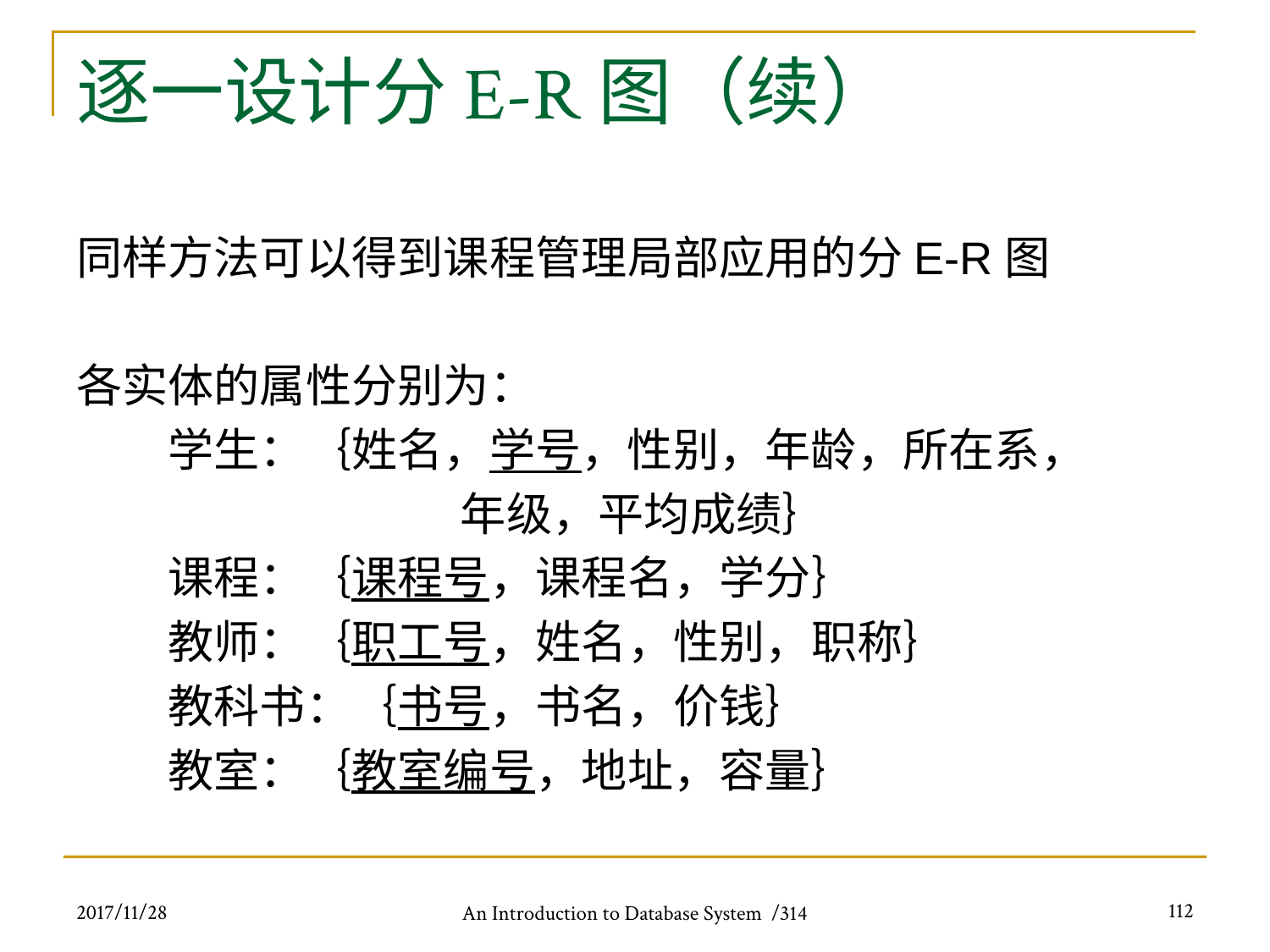

# 逐一设计分E-R图（续）
同样方法可以得到课程管理局部应用的分E-R图

各实体的属性分别为：
　　学生：｛姓名，学号，性别，年龄，所在系，
                                    年级，平均成绩｝
　　课程：｛课程号，课程名，学分｝
　　教师：｛职工号，姓名，性别，职称｝
　　教科书：｛书号，书名，价钱｝
　　教室：｛教室编号，地址，容量｝
2017/11/28
112
An Introduction to Database System  /314